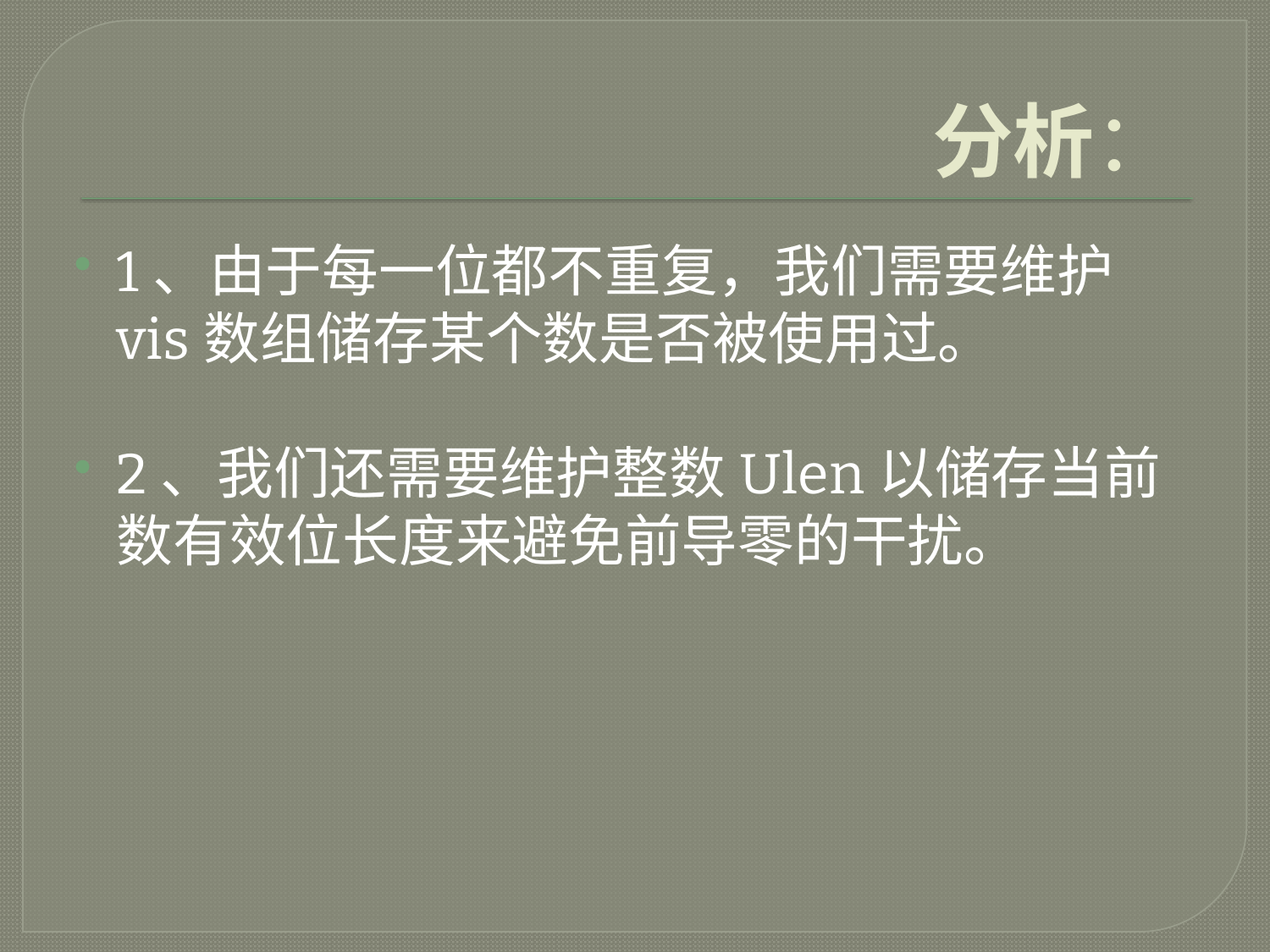

# 分析：
1、由于每一位都不重复，我们需要维护vis数组储存某个数是否被使用过。

2、我们还需要维护整数Ulen以储存当前数有效位长度来避免前导零的干扰。